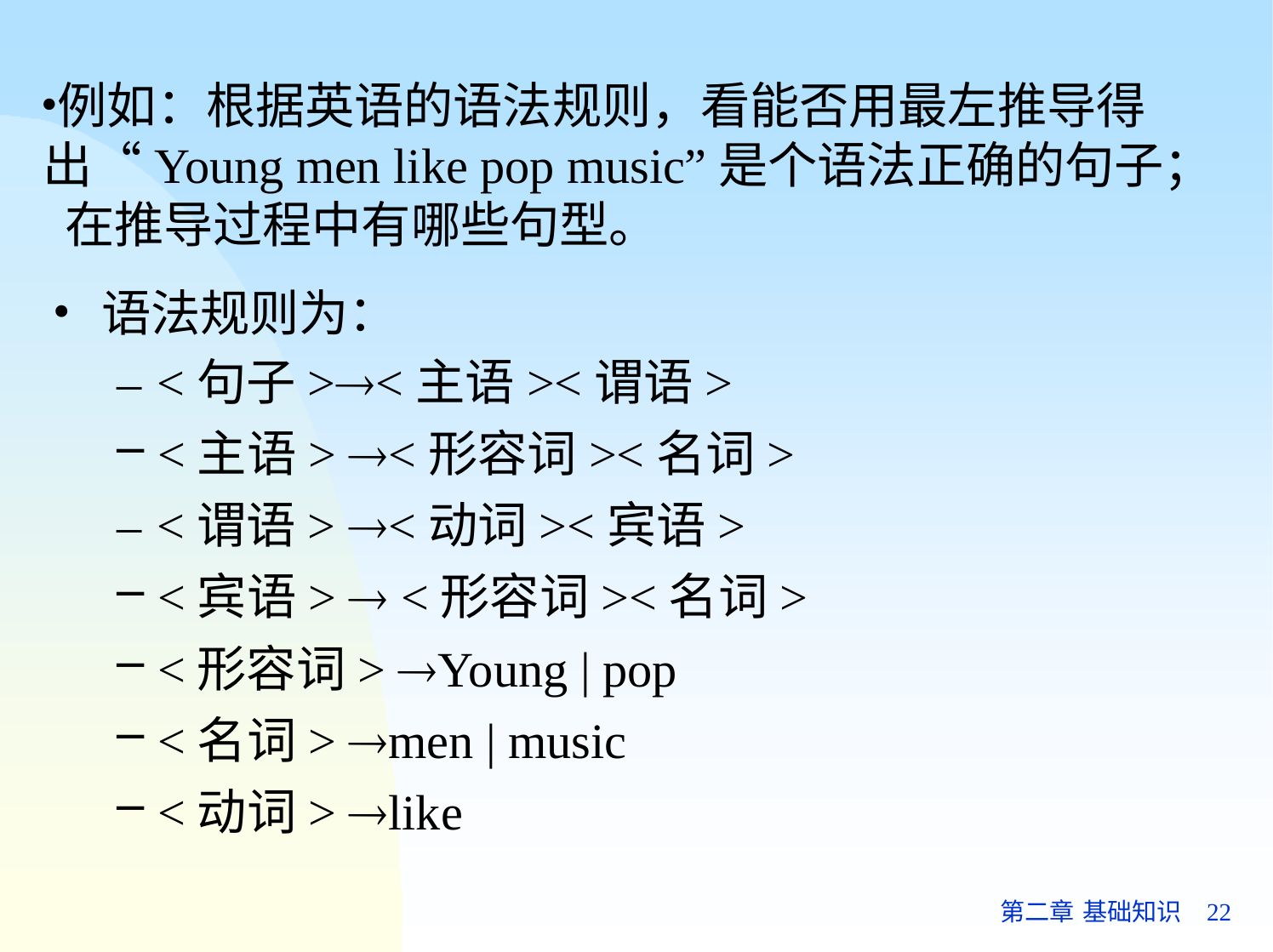

例如：根据英语的语法规则，看能否用最左推导得 出“Young men like pop music”是个语法正确的句子；  在推导过程中有哪些句型。
语法规则为：
– <句子>→<主语><谓语>
<主语> →<形容词><名词>
– <谓语> →<动词><宾语>
<宾语> → <形容词><名词>
<形容词> →Young | pop
<名词> →men | music
<动词> →like
第二章 基础知识	22